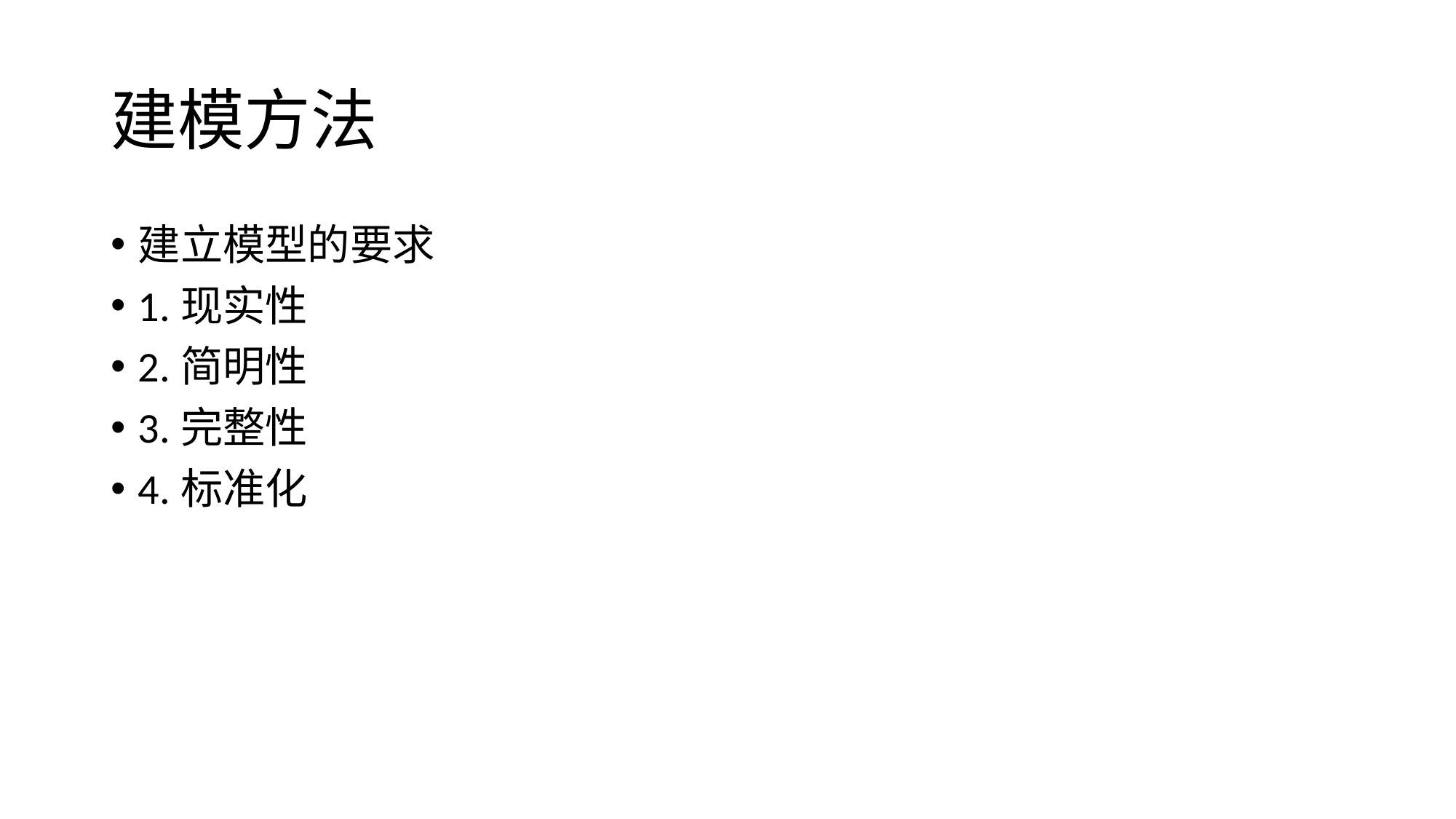

# 建模方法
建立模型的要求
1.现实性
2.简明性
3.完整性
4.标准化